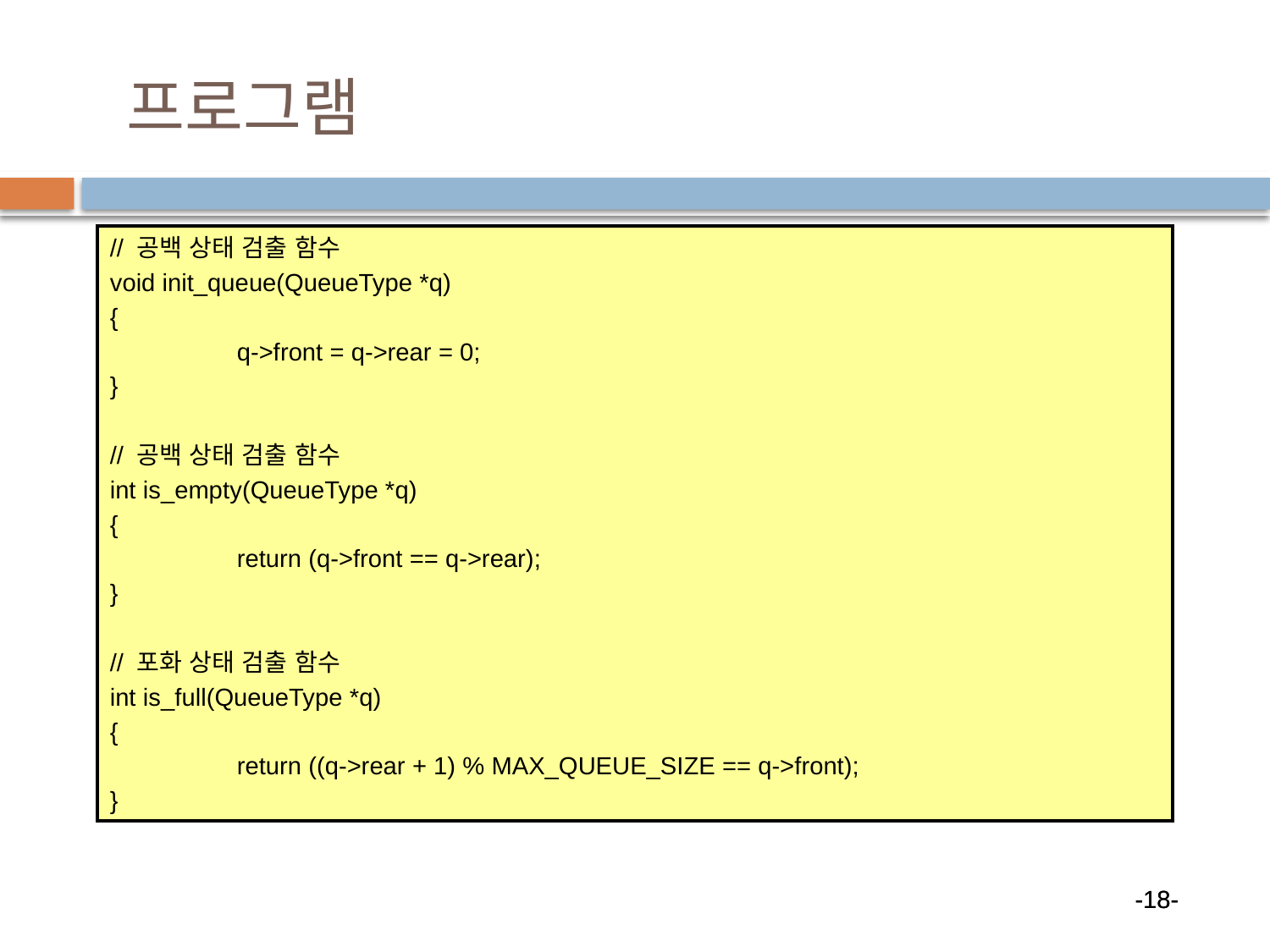

# 프로그램
// 공백 상태 검출 함수
void init_queue(QueueType *q)
{
	q->front = q->rear = 0;
}

// 공백 상태 검출 함수
int is_empty(QueueType *q)
{
	return (q->front == q->rear);
}

// 포화 상태 검출 함수
int is_full(QueueType *q)
{
	return ((q->rear + 1) % MAX_QUEUE_SIZE == q->front);
}